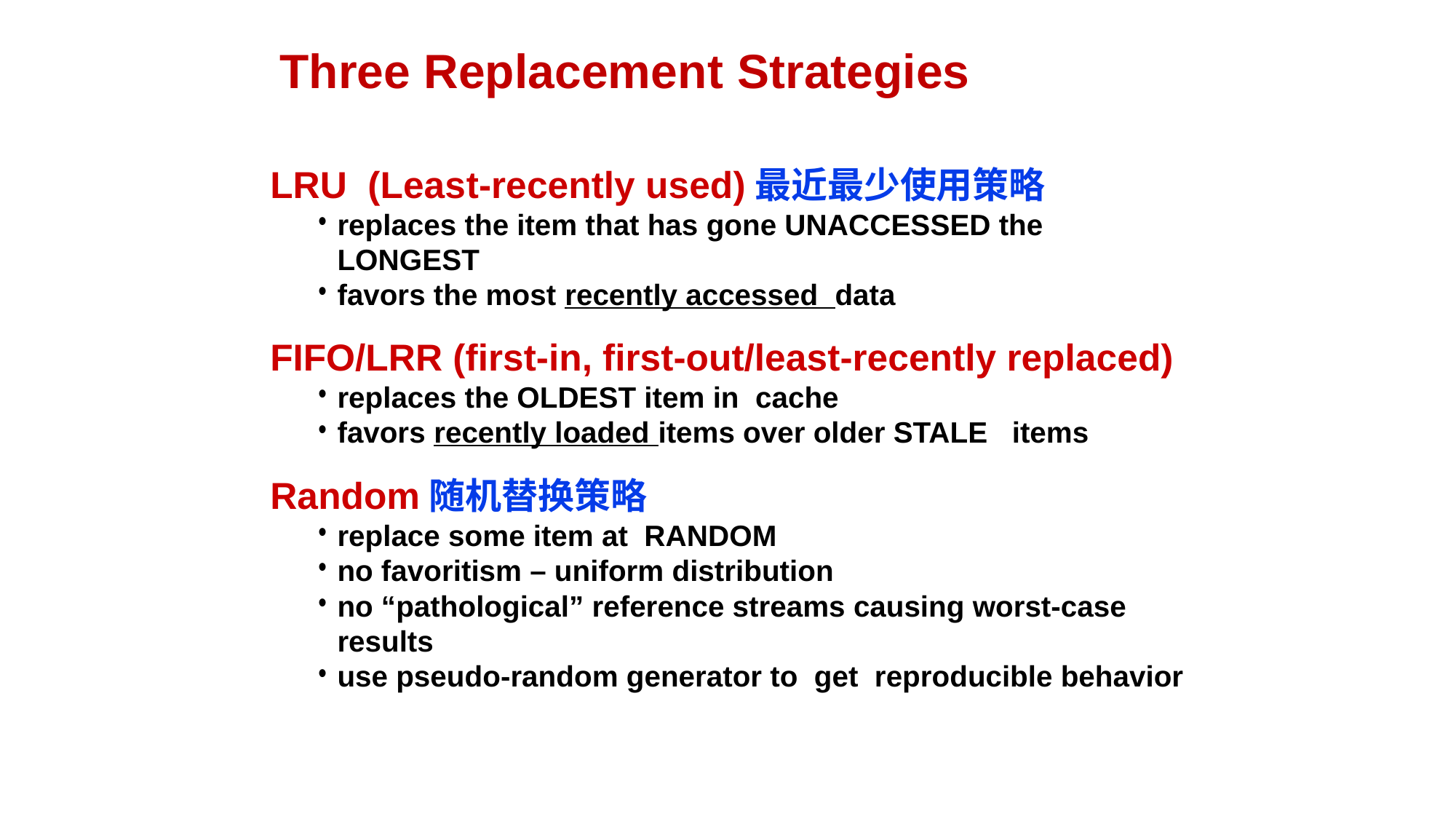

# Three Replacement Strategies
LRU  (Least-recently used)最近最少使用策略
replaces the item that has gone UNACCESSED the    LONGEST
favors the most recently accessed  data
FIFO/LRR (first-in, first-out/least-recently replaced)
replaces the OLDEST item in  cache
favors recently loaded items over older STALE   items
Random随机替换策略
replace some item at  RANDOM
no favoritism – uniform distribution
no “pathological” reference streams causing worst-case  results
use pseudo-random generator to  get  reproducible behavior